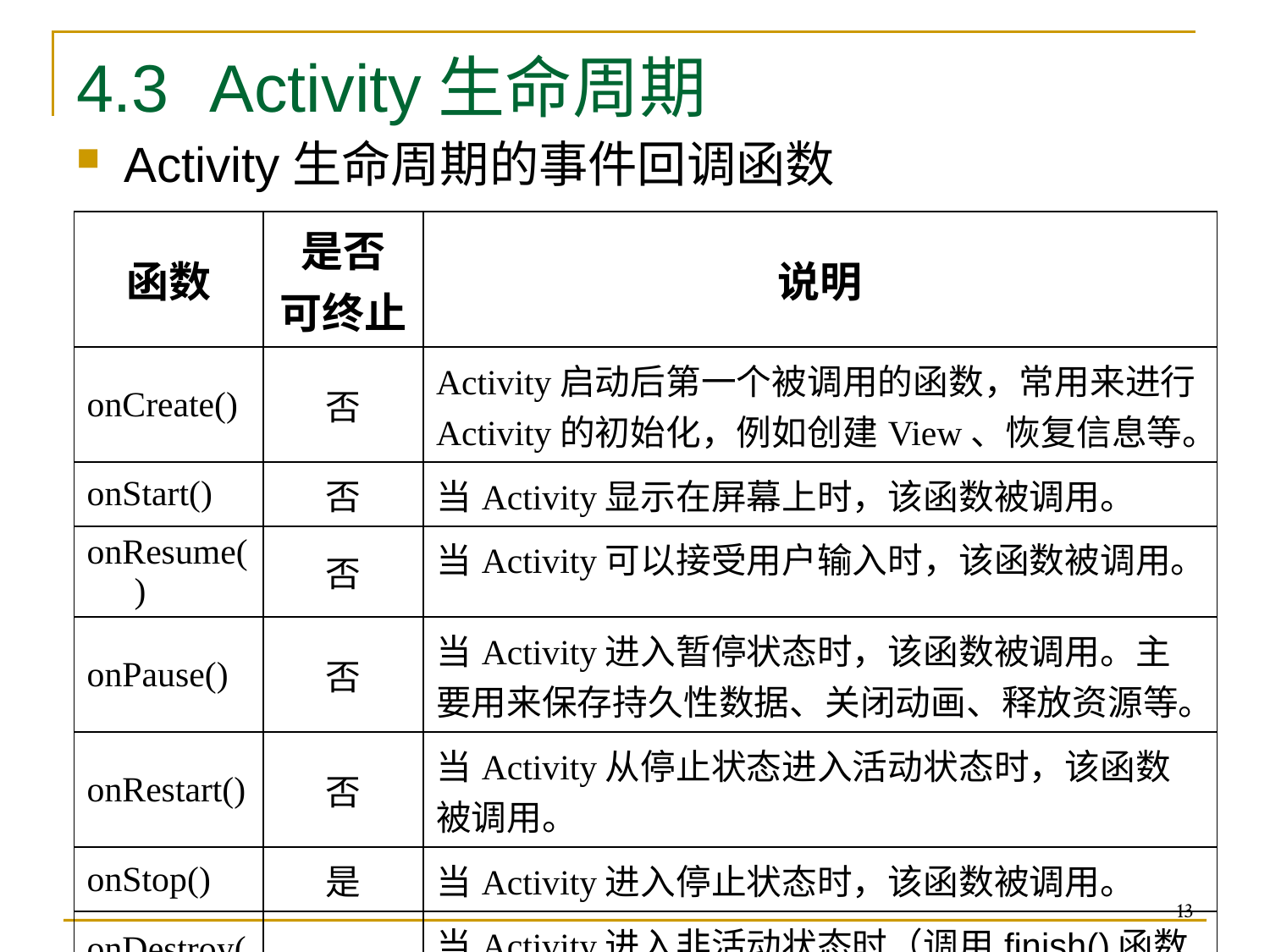

# 4.3 Activity生命周期
Activity生命周期的事件回调函数
| 函数 | 是否 可终止 | 说明 |
| --- | --- | --- |
| onCreate() | 否 | Activity启动后第一个被调用的函数，常用来进行Activity的初始化，例如创建View、恢复信息等。 |
| onStart() | 否 | 当Activity显示在屏幕上时，该函数被调用。 |
| onResume() | 否 | 当Activity可以接受用户输入时，该函数被调用。 |
| onPause() | 否 | 当Activity进入暂停状态时，该函数被调用。主要用来保存持久性数据、关闭动画、释放资源等。 |
| onRestart() | 否 | 当Activity从停止状态进入活动状态时，该函数被调用。 |
| onStop() | 是 | 当Activity进入停止状态时，该函数被调用。 |
| onDestroy() | 是 | 当Activity进入非活动状态时（调用finish()函数或者被系统终止），该函数被调用。 |
13